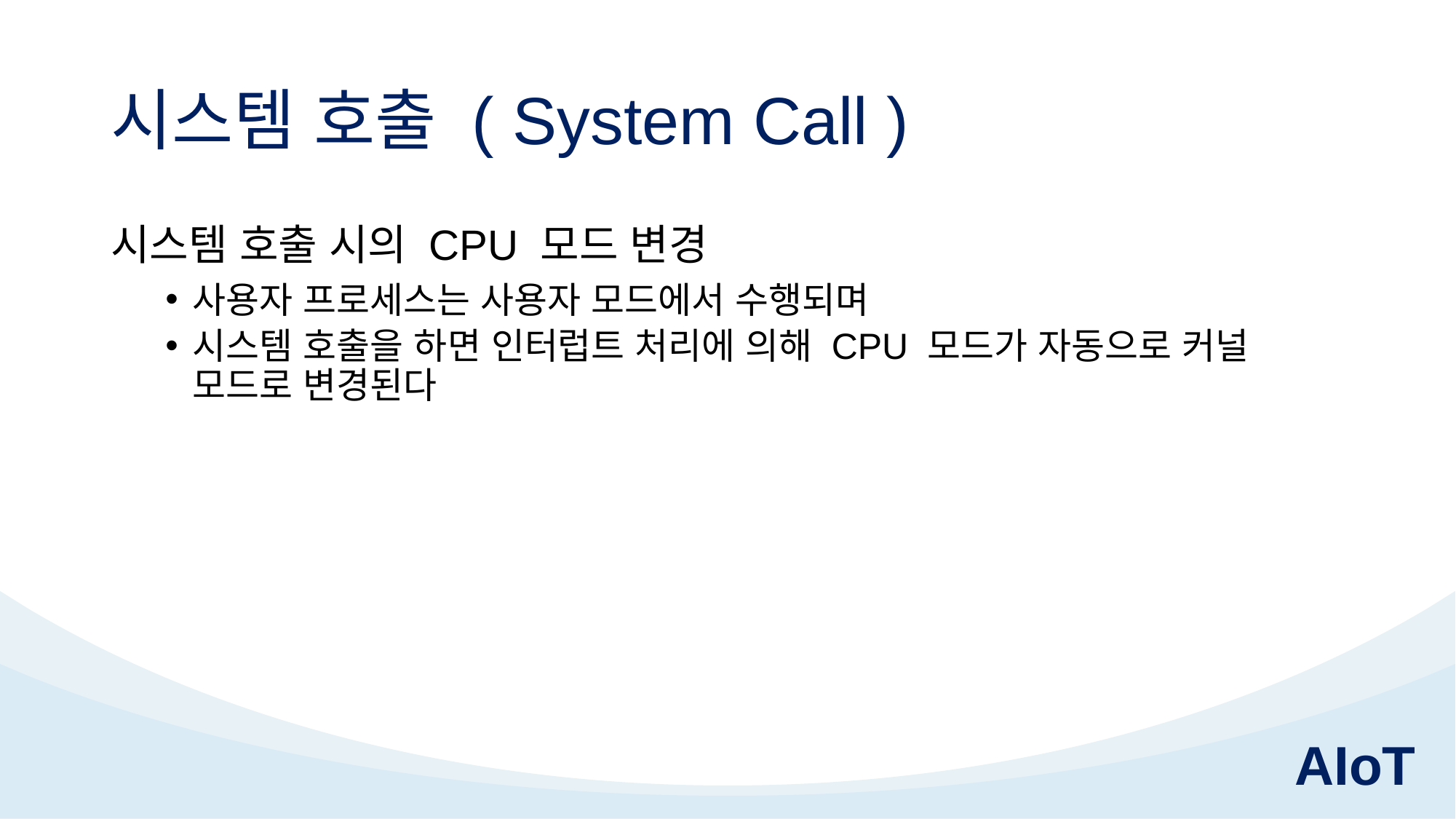

# 시스템 호출 ( System Call )
시스템 호출 시의 CPU 모드 변경
사용자 프로세스는 사용자 모드에서 수행되며
시스템 호출을 하면 인터럽트 처리에 의해 CPU 모드가 자동으로 커널 모드로 변경된다